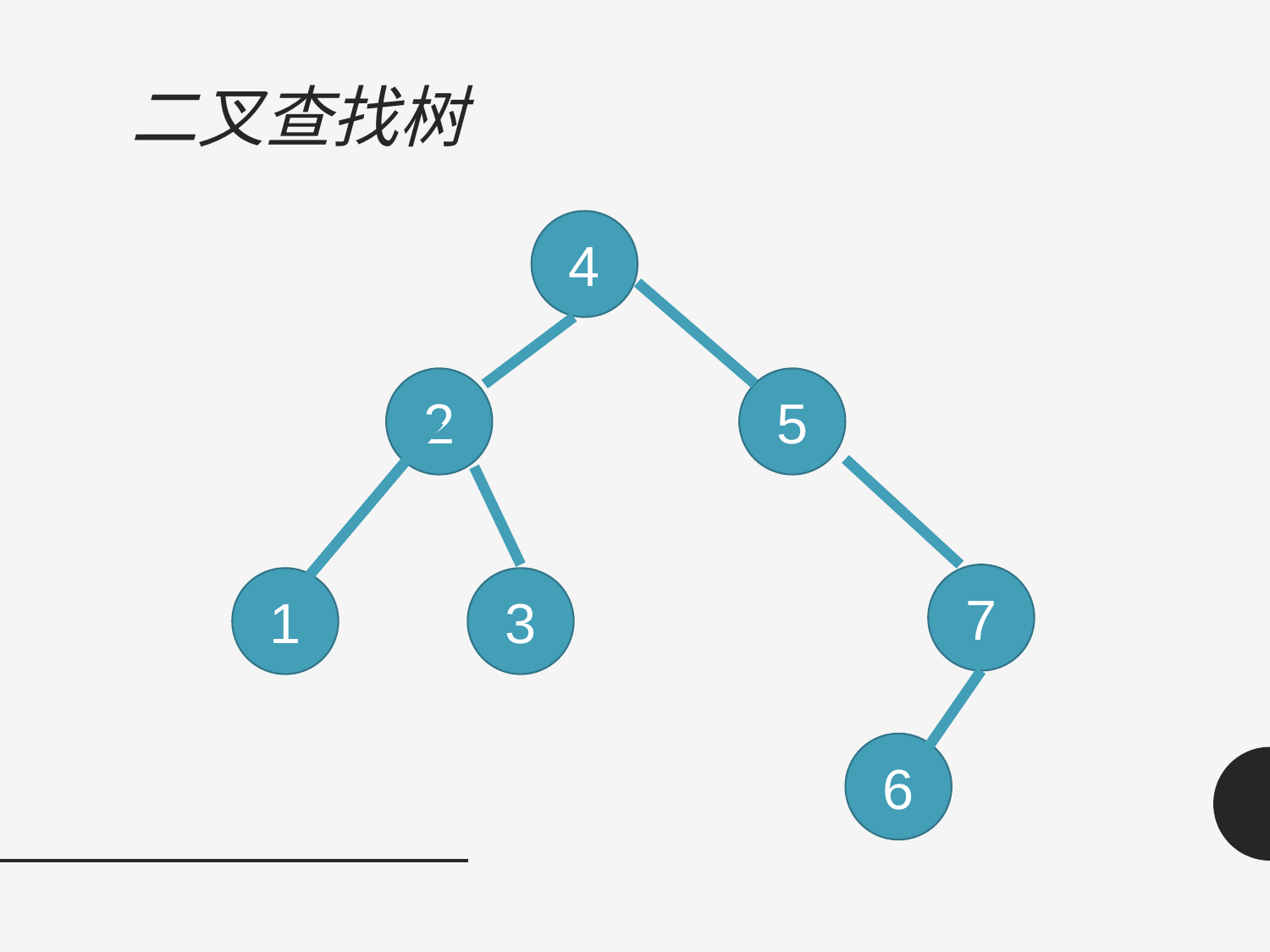

# 二叉查找树
4
2
5
7
1
3
6